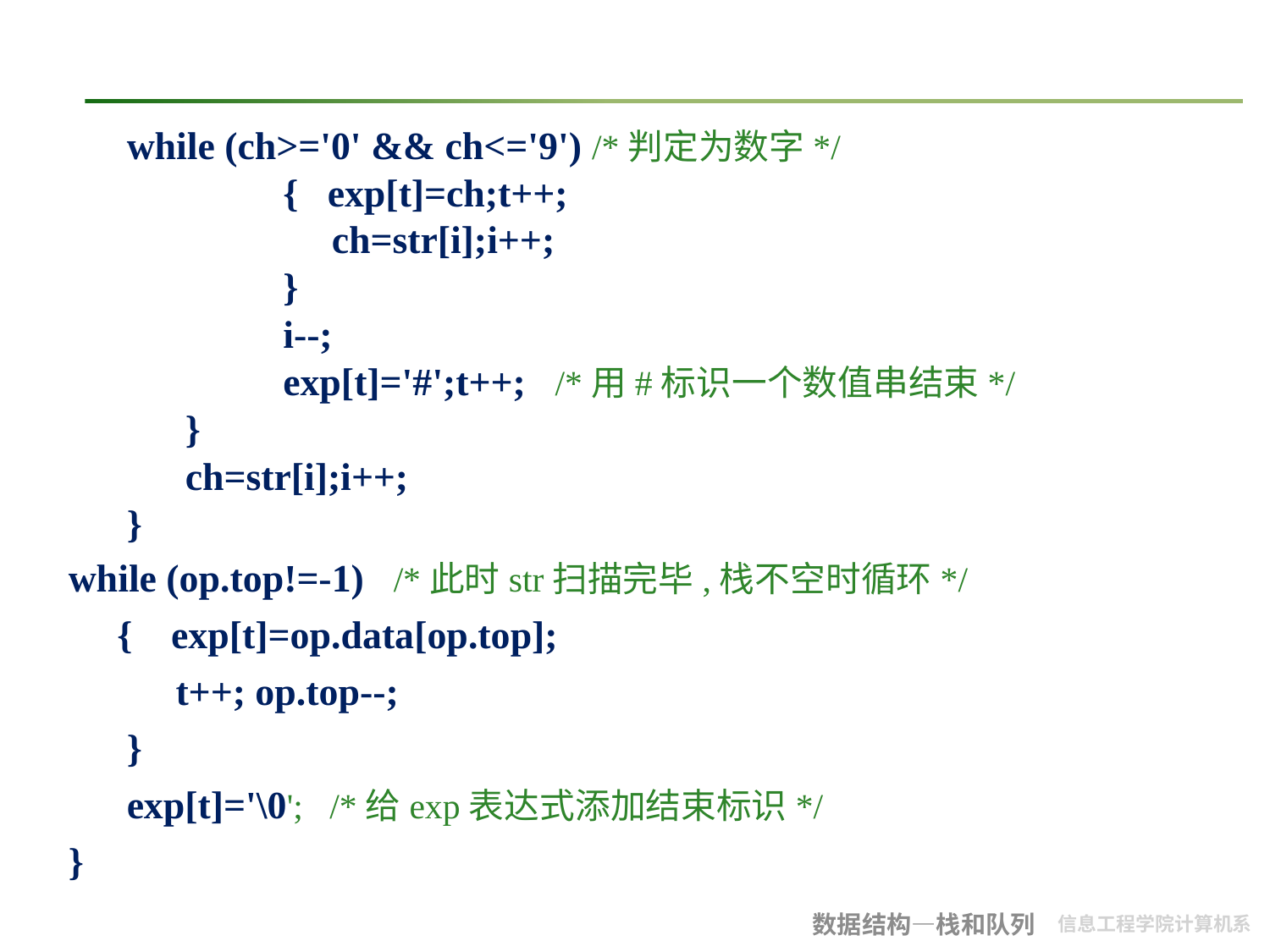

#
      while (ch>='0' && ch<='9') /*判定为数字*/
	         {   exp[t]=ch;t++;
	              ch=str[i];i++;
	         }
	         i--;
	         exp[t]='#';t++;   /*用#标识一个数值串结束*/
            }
            ch=str[i];i++;
      }
while (op.top!=-1)   /*此时str扫描完毕,栈不空时循环*/
     {    exp[t]=op.data[op.top];
           t++; op.top--;
      }
      exp[t]='\0';   /*给exp表达式添加结束标识*/
}